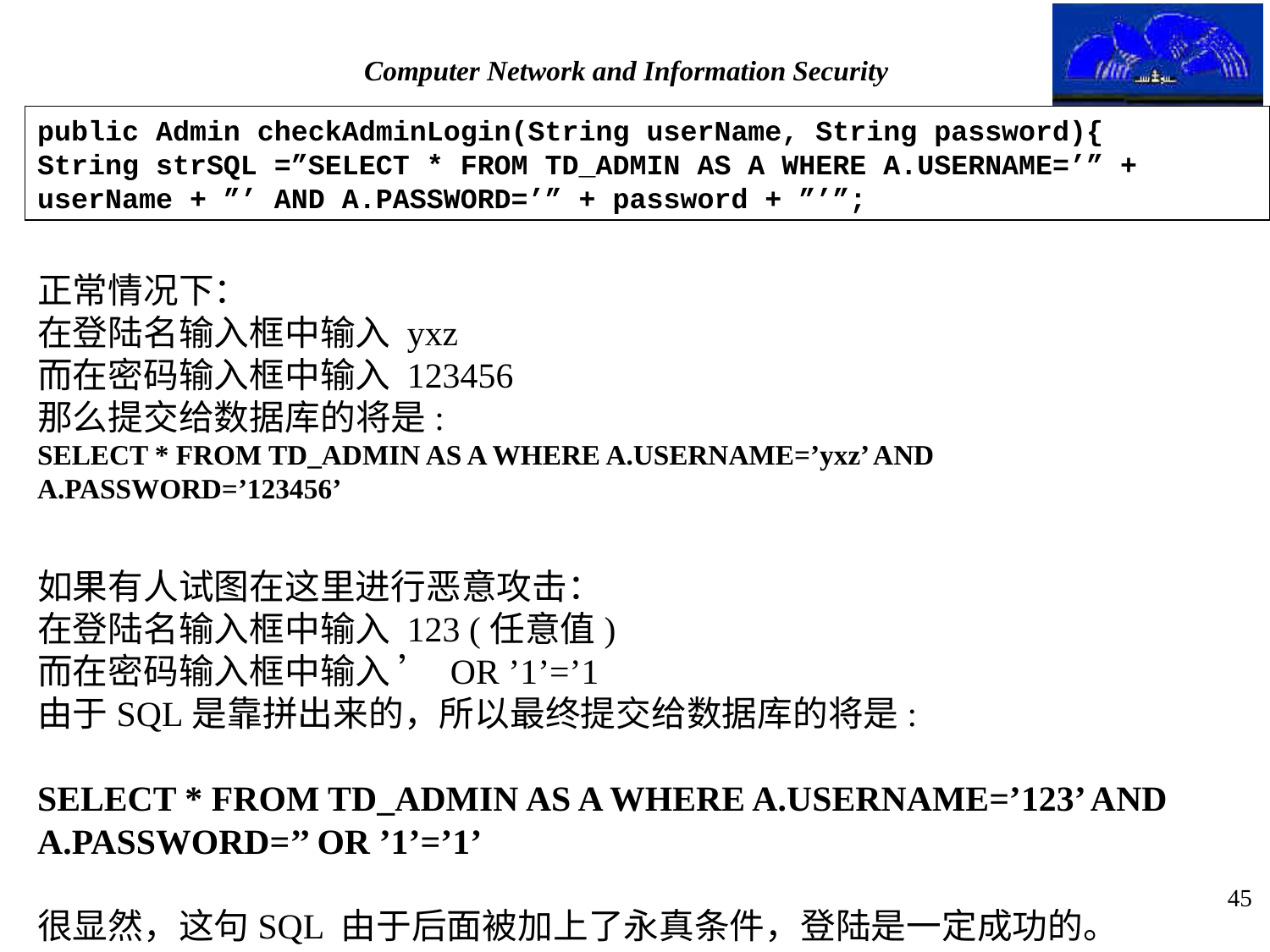

public Admin checkAdminLogin(String userName, String password){
String strSQL =”SELECT * FROM TD_ADMIN AS A WHERE A.USERNAME=’” + userName + ”’ AND A.PASSWORD=’” + password + ”’”;
正常情况下：
在登陆名输入框中输入 yxz
而在密码输入框中输入 123456
那么提交给数据库的将是:
SELECT * FROM TD_ADMIN AS A WHERE A.USERNAME=’yxz’ AND A.PASSWORD=’123456’

如果有人试图在这里进行恶意攻击：
在登陆名输入框中输入 123 (任意值)
而在密码输入框中输入 ’ OR ’1’=’1
由于SQL是靠拼出来的，所以最终提交给数据库的将是:
SELECT * FROM TD_ADMIN AS A WHERE A.USERNAME=’123’ AND A.PASSWORD=’’ OR ’1’=’1’

很显然，这句SQL 由于后面被加上了永真条件，登陆是一定成功的。
45